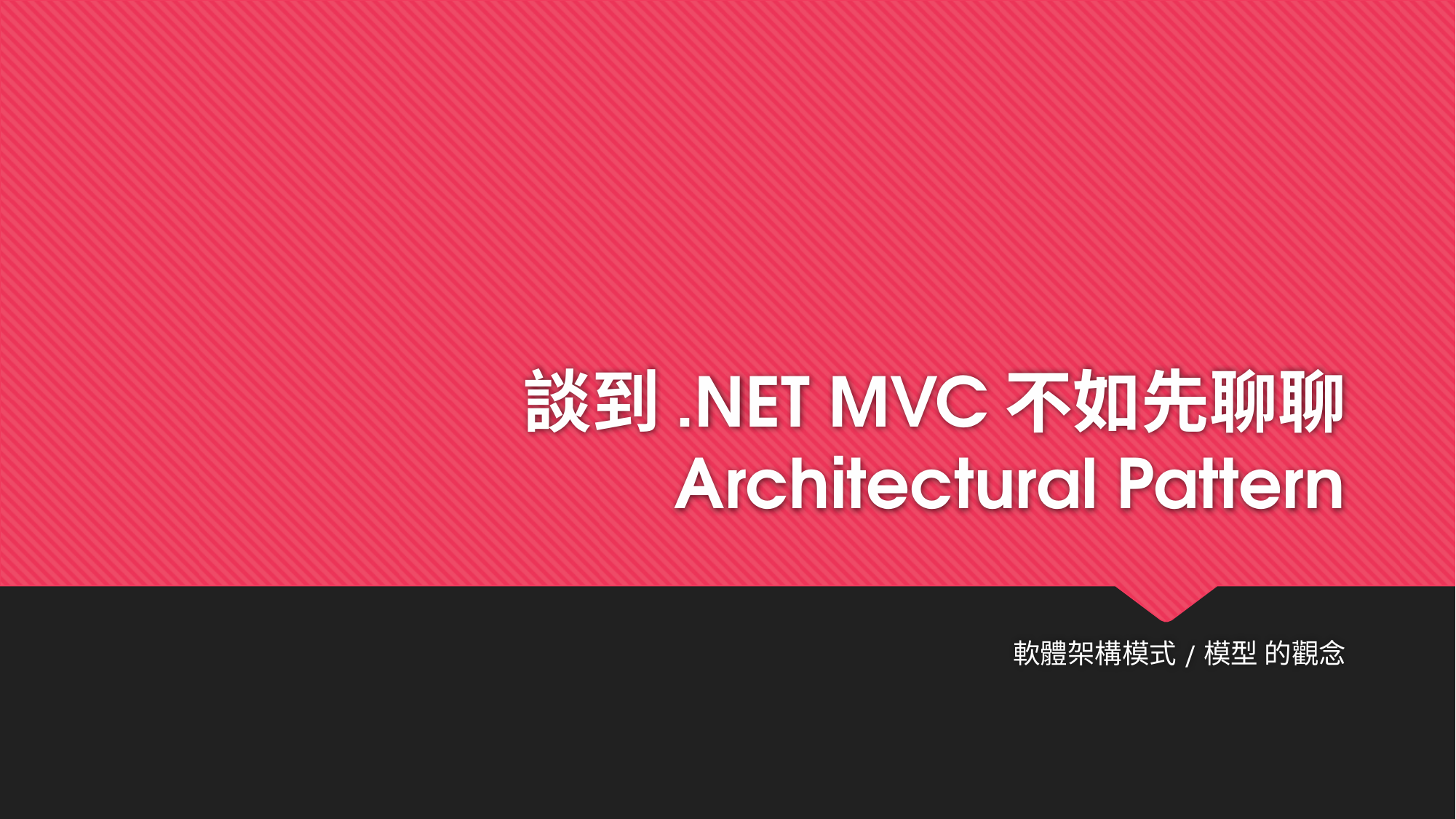

# 談到.NET MVC不如先聊聊 Architectural Pattern
軟體架構模式/模型 的觀念